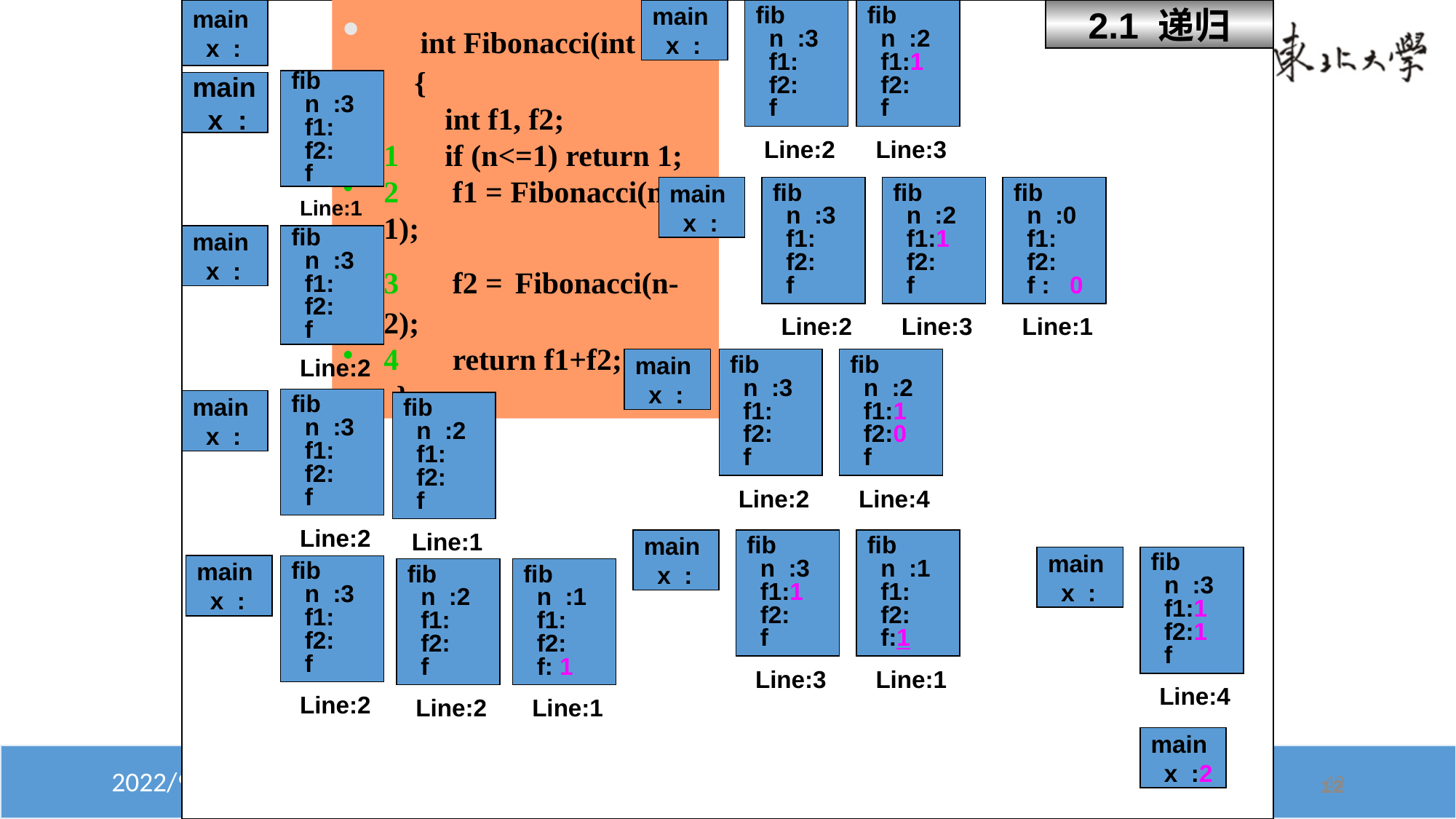

main
  x  :
   int Fibonacci(int n)
    {
        int f1, f2;
1      if (n<=1) return 1;
2       f1 = Fibonacci(n-1);
3       f2 = Fibonacci(n-2);
4       return f1+f2;
       }
main
  x  :
fib
  n  :3
  f1:
  f2:
  f
Line:2
fib
  n  :2
  f1:1
  f2:
  f
Line:3
2.1 递归
fib
  n  :3
  f1:
  f2:
  f
Line:1
main
  x  :
main
  x  :
fib
  n  :3
  f1:
  f2:
  f
Line:2
fib
  n  :2
  f1:1
  f2:
  f
Line:3
fib
  n  :0
  f1:
  f2:
  f :   0
Line:1
main
  x  :
fib
  n  :3
  f1:
  f2:
  f
Line:2
main
  x  :
fib
  n  :3
  f1:
  f2:
  f
Line:2
fib
  n  :2
  f1:1
  f2:0
  f
Line:4
fib
  n  :3
  f1:
  f2:
  f
Line:2
main
  x  :
fib
  n  :2
  f1:
  f2:
  f
Line:1
main
  x  :
fib
  n  :3
  f1:1
  f2:
  f
Line:3
fib
  n  :1
  f1:
  f2:
  f:1
Line:1
main
  x  :
fib
  n  :3
  f1:1
  f2:1
  f
Line:4
main
  x  :
fib
  n  :3
  f1:
  f2:
  f
Line:2
fib
  n  :2
  f1:
  f2:
  f
Line:2
fib
  n  :1
  f1:
  f2:
  f: 1
Line:1
main
  x  :2
12